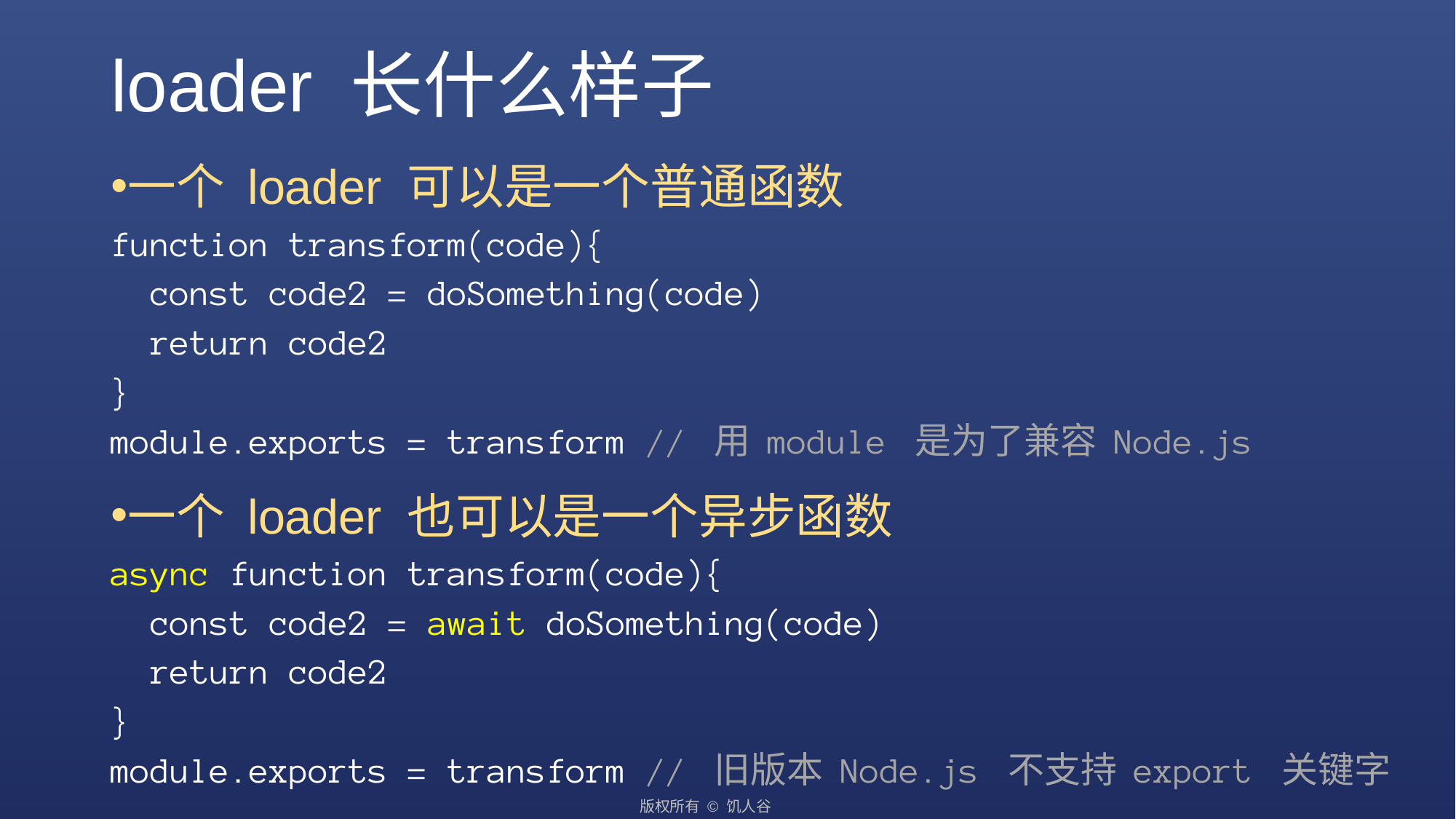

# loader 长什么样子
一个 loader 可以是一个普通函数
function transform(code){
  const code2 = doSomething(code)
  return code2
}
module.exports = transform // 用 module 是为了兼容 Node.js
一个 loader 也可以是一个异步函数
async function transform(code){
  const code2 = await doSomething(code)
  return code2
}
module.exports = transform // 旧版本 Node.js 不支持 export 关键字